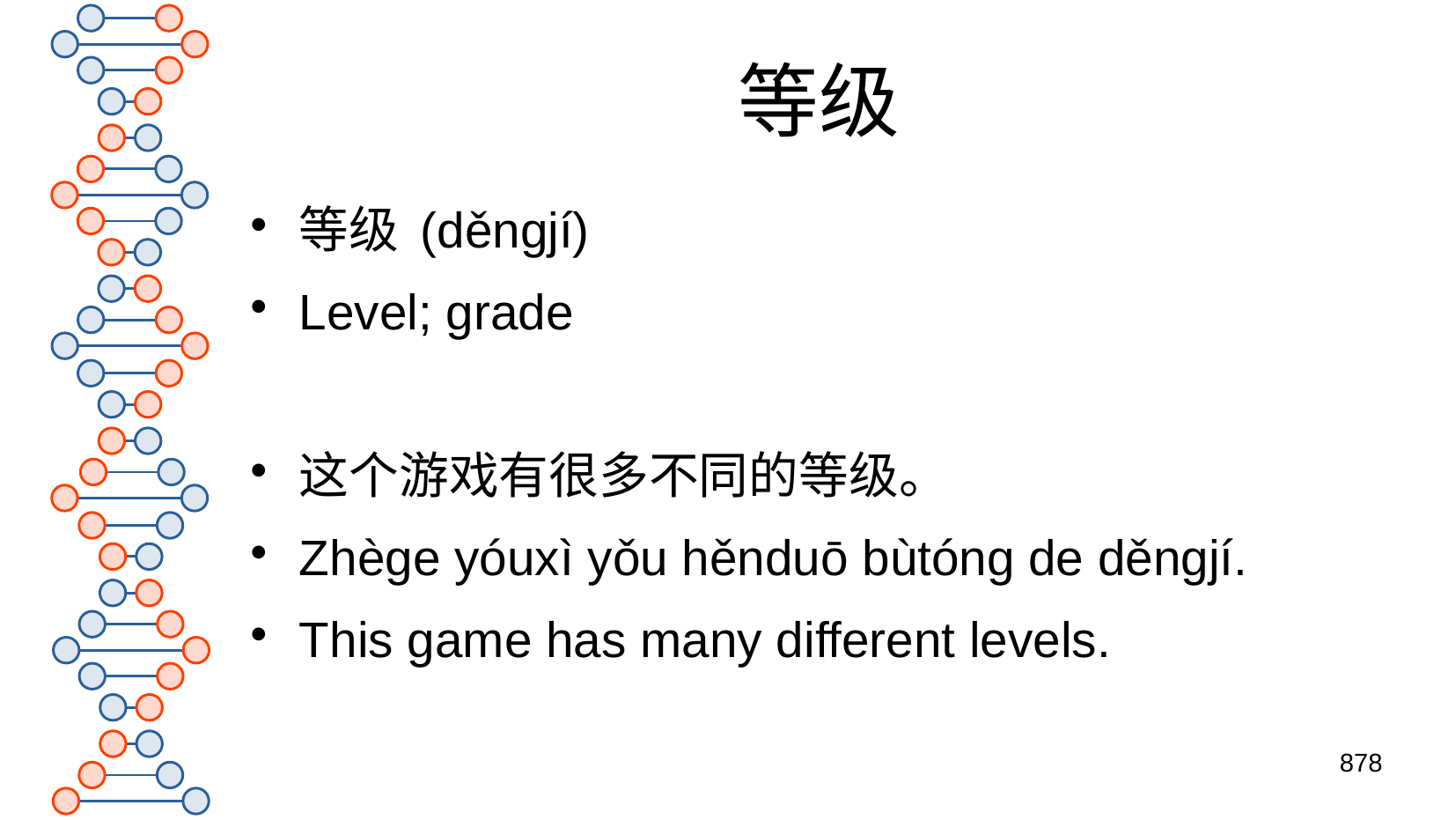

# 等级
等级 (děngjí)
Level; grade

这个游戏有很多不同的等级。
Zhège yóuxì yǒu hěnduō bùtóng de děngjí.
This game has many different levels.

878